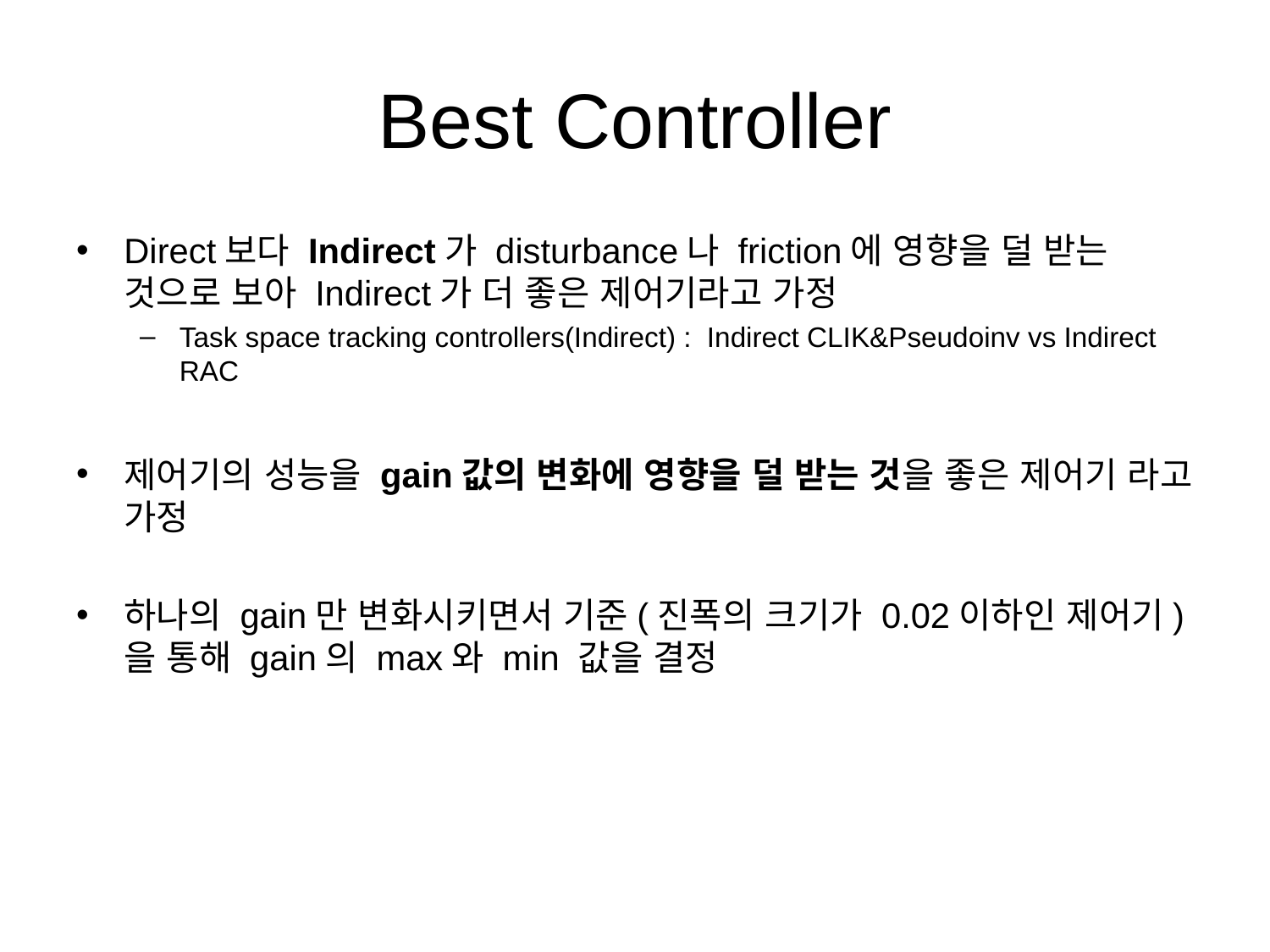

# Best Controller
Direct보다 Indirect가 disturbance나 friction에 영향을 덜 받는 것으로 보아 Indirect가 더 좋은 제어기라고 가정
Task space tracking controllers(Indirect) :  Indirect CLIK&Pseudoinv vs Indirect RAC

제어기의 성능을 gain값의 변화에 영향을 덜 받는 것을 좋은 제어기 라고 가정

하나의 gain만 변화시키면서 기준(진폭의 크기가 0.02이하인 제어기)을 통해 gain의 max와 min 값을 결정